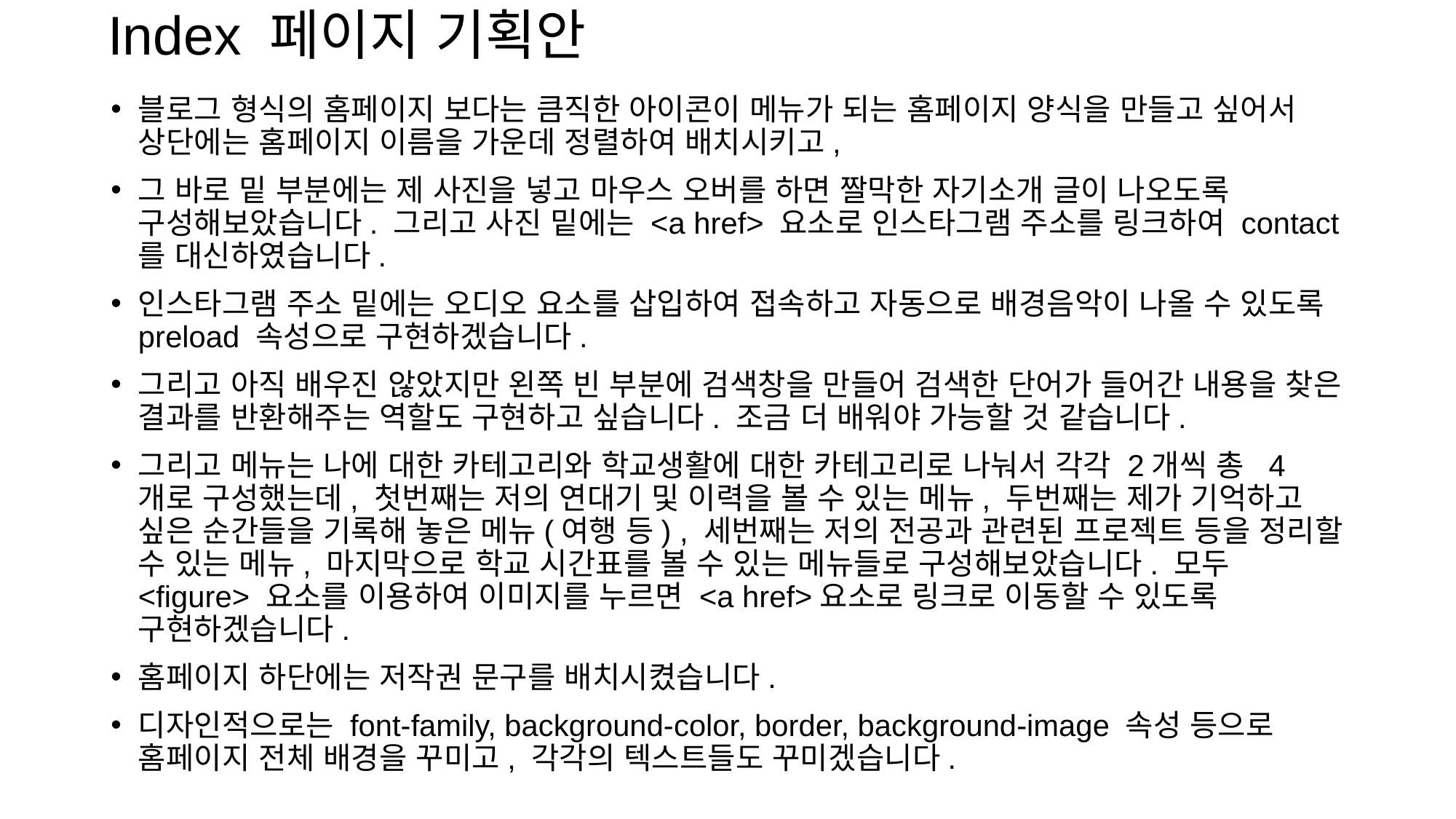

# Index 페이지 기획안
블로그 형식의 홈페이지 보다는 큼직한 아이콘이 메뉴가 되는 홈페이지 양식을 만들고 싶어서 상단에는 홈페이지 이름을 가운데 정렬하여 배치시키고,
그 바로 밑 부분에는 제 사진을 넣고 마우스 오버를 하면 짤막한 자기소개 글이 나오도록 구성해보았습니다. 그리고 사진 밑에는 <a href> 요소로 인스타그램 주소를 링크하여 contact 를 대신하였습니다.
인스타그램 주소 밑에는 오디오 요소를 삽입하여 접속하고 자동으로 배경음악이 나올 수 있도록 preload 속성으로 구현하겠습니다.
그리고 아직 배우진 않았지만 왼쪽 빈 부분에 검색창을 만들어 검색한 단어가 들어간 내용을 찾은 결과를 반환해주는 역할도 구현하고 싶습니다. 조금 더 배워야 가능할 것 같습니다.
그리고 메뉴는 나에 대한 카테고리와 학교생활에 대한 카테고리로 나눠서 각각 2개씩 총  4개로 구성했는데, 첫번째는 저의 연대기 및 이력을 볼 수 있는 메뉴, 두번째는 제가 기억하고 싶은 순간들을 기록해 놓은 메뉴(여행 등) , 세번째는 저의 전공과 관련된 프로젝트 등을 정리할 수 있는 메뉴, 마지막으로 학교 시간표를 볼 수 있는 메뉴들로 구성해보았습니다. 모두 <figure> 요소를 이용하여 이미지를 누르면 <a href>요소로 링크로 이동할 수 있도록 구현하겠습니다.
홈페이지 하단에는 저작권 문구를 배치시켰습니다.
디자인적으로는 font-family, background-color, border, background-image 속성 등으로 홈페이지 전체 배경을 꾸미고, 각각의 텍스트들도 꾸미겠습니다.